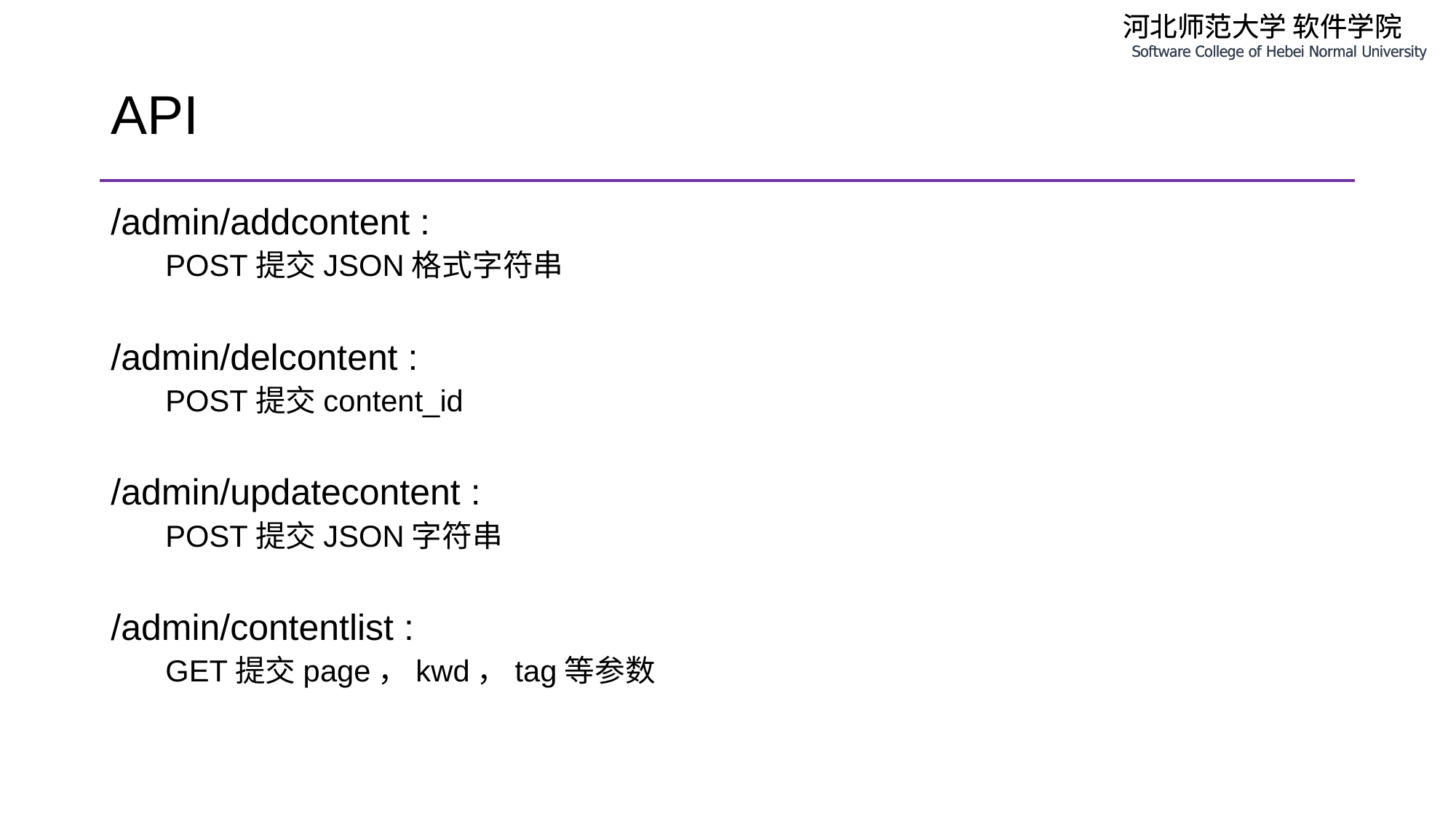

# API
/admin/addcontent :
POST提交JSON格式字符串

/admin/delcontent :
POST提交content_id

/admin/updatecontent :
POST提交JSON字符串

/admin/contentlist :
GET提交page，kwd，tag等参数